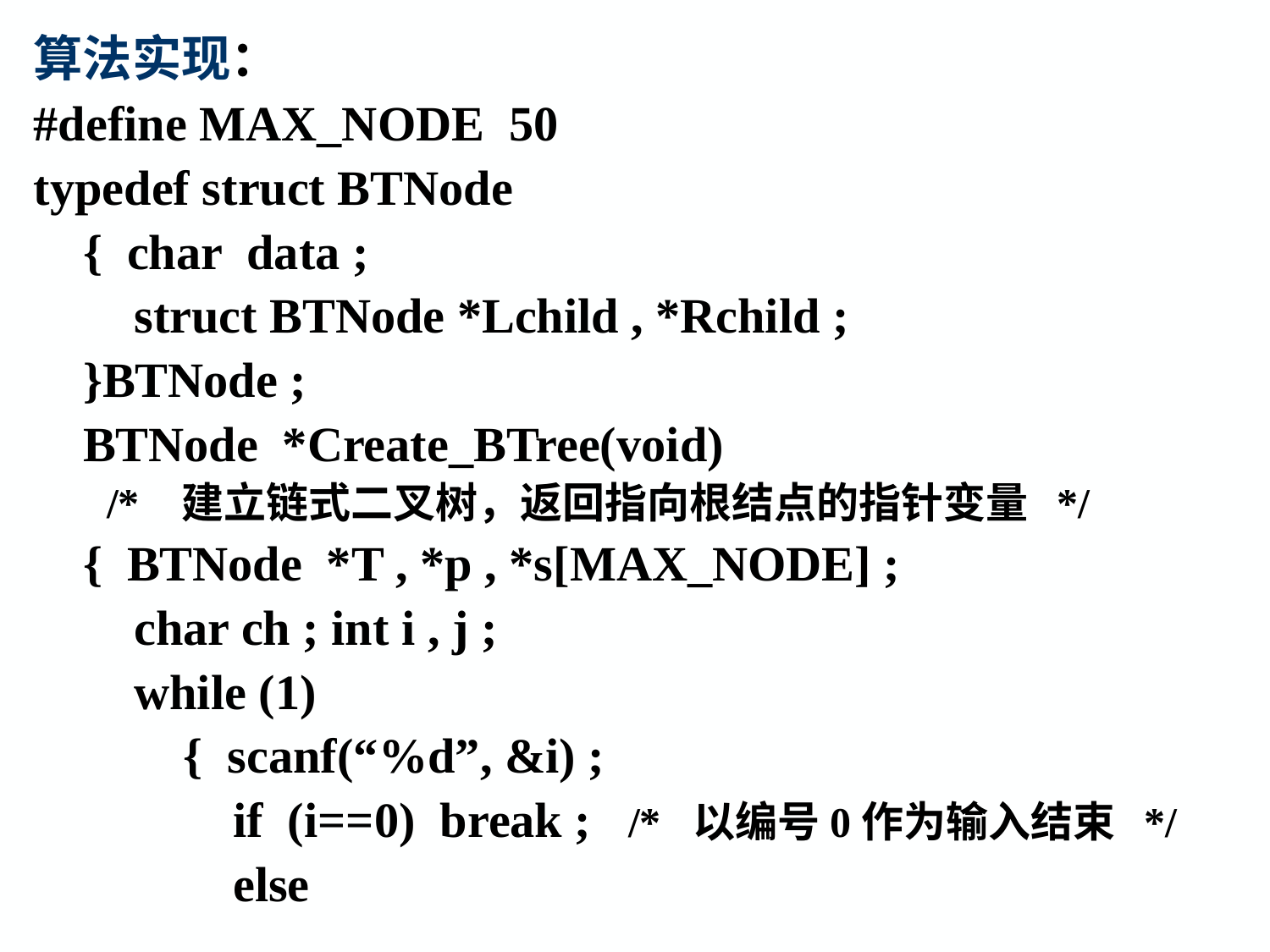

算法实现：
#define MAX_NODE  50
typedef struct BTNode
{  char  data ;
struct BTNode *Lchild , *Rchild ;
}BTNode ;
BTNode  *Create_BTree(void)
  /*   建立链式二叉树，返回指向根结点的指针变量  */
{  BTNode  *T , *p , *s[MAX_NODE] ;
char ch ; int i , j ;
while (1)
{  scanf(“%d”, &i) ;
if  (i==0)  break ;   /*  以编号0作为输入结束  */
else